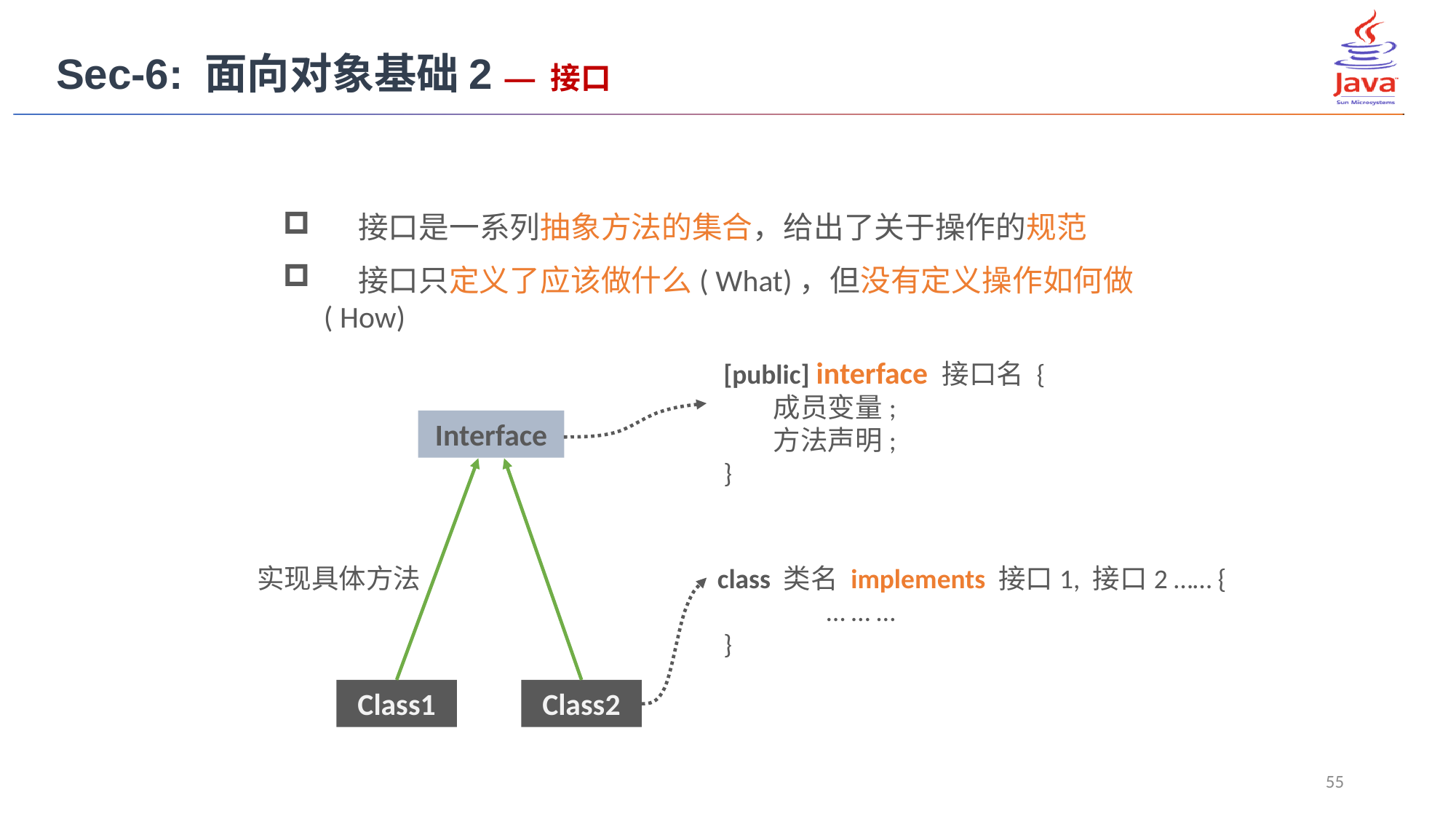

Sec-6: 面向对象基础2 — 接口
    接口是一系列抽象方法的集合，给出了关于操作的规范

    接口只定义了应该做什么( What)，但没有定义操作如何做( How)
 [public] interface 接口名 {
        成员变量;
        方法声明;
 }

Interface
实现具体方法
class 类名 implements 接口1, 接口2 …… {
	… … …
 }

Class1
Class2
55